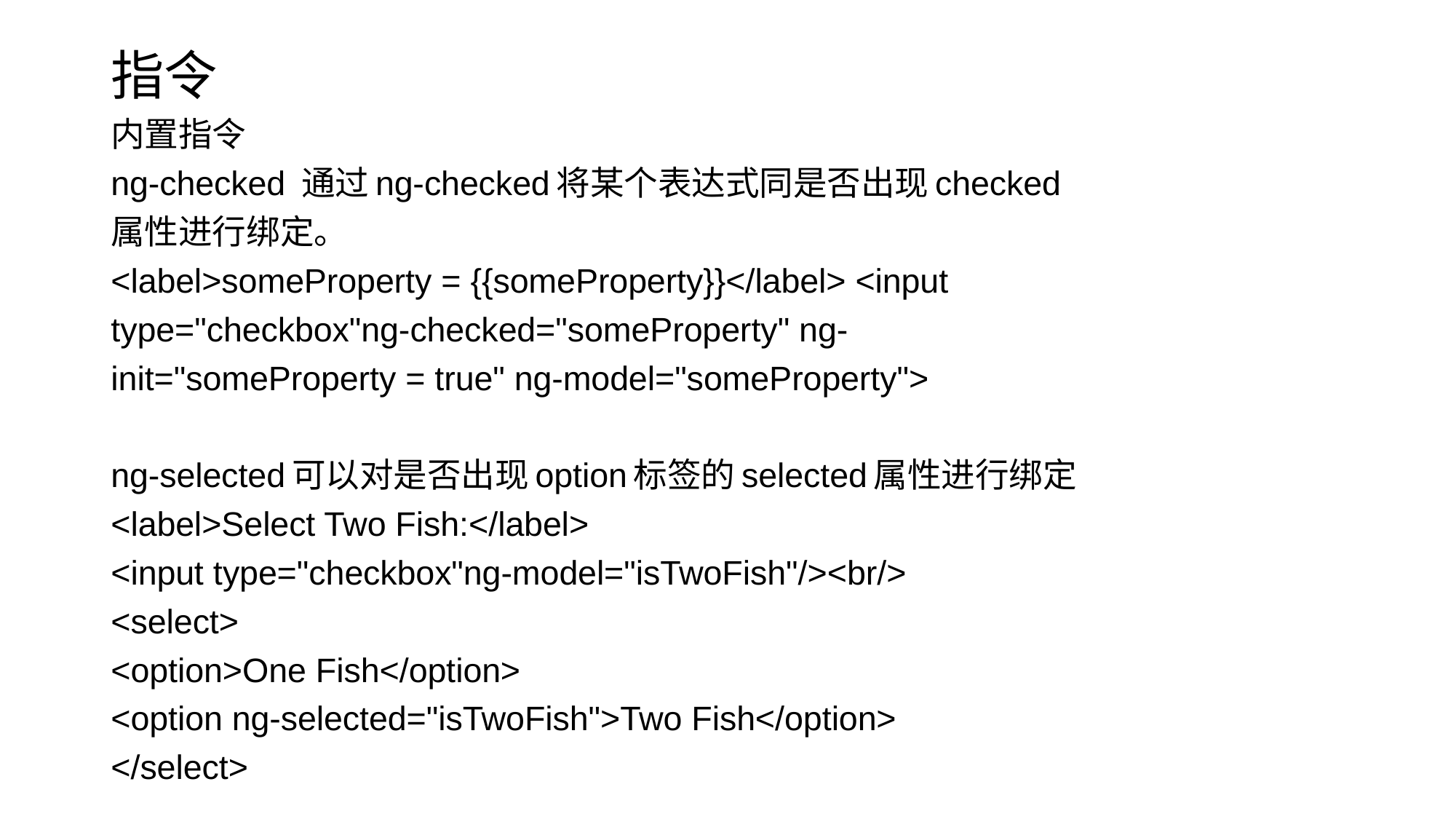

# 指令
内置指令
ng-checked 通过ng-checked将某个表达式同是否出现checked
属性进行绑定。
<label>someProperty = {{someProperty}}</label> <input
type="checkbox"ng-checked="someProperty" ng-
init="someProperty = true" ng-model="someProperty">

ng-selected可以对是否出现option标签的selected属性进行绑定
<label>Select Two Fish:</label>
<input type="checkbox"ng-model="isTwoFish"/><br/>
<select>
<option>One Fish</option>
<option ng-selected="isTwoFish">Two Fish</option>
</select>